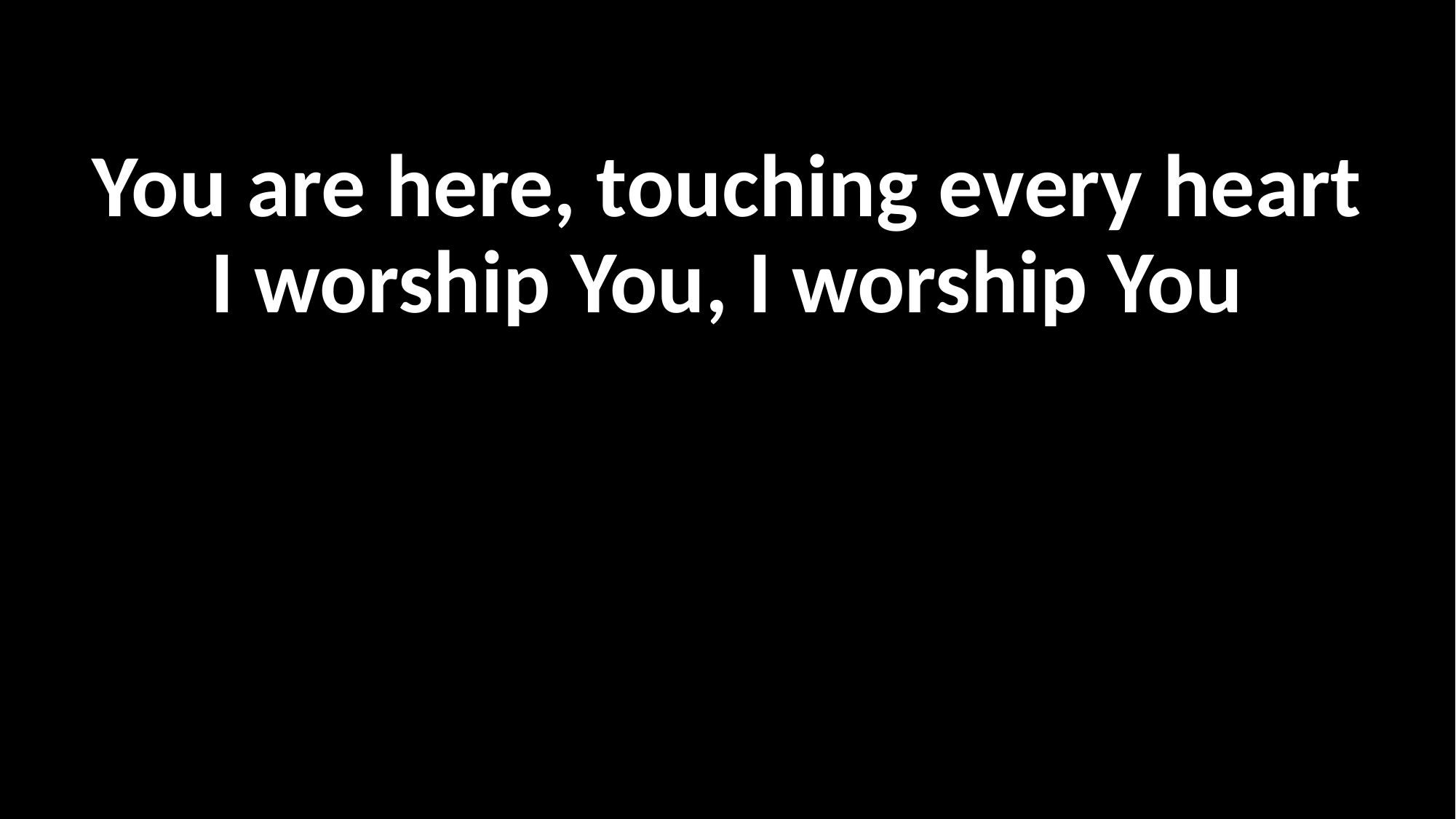

You are here, touching every heart
I worship You, I worship You
모든맘 만지시는주
나 경배해 주 경배해